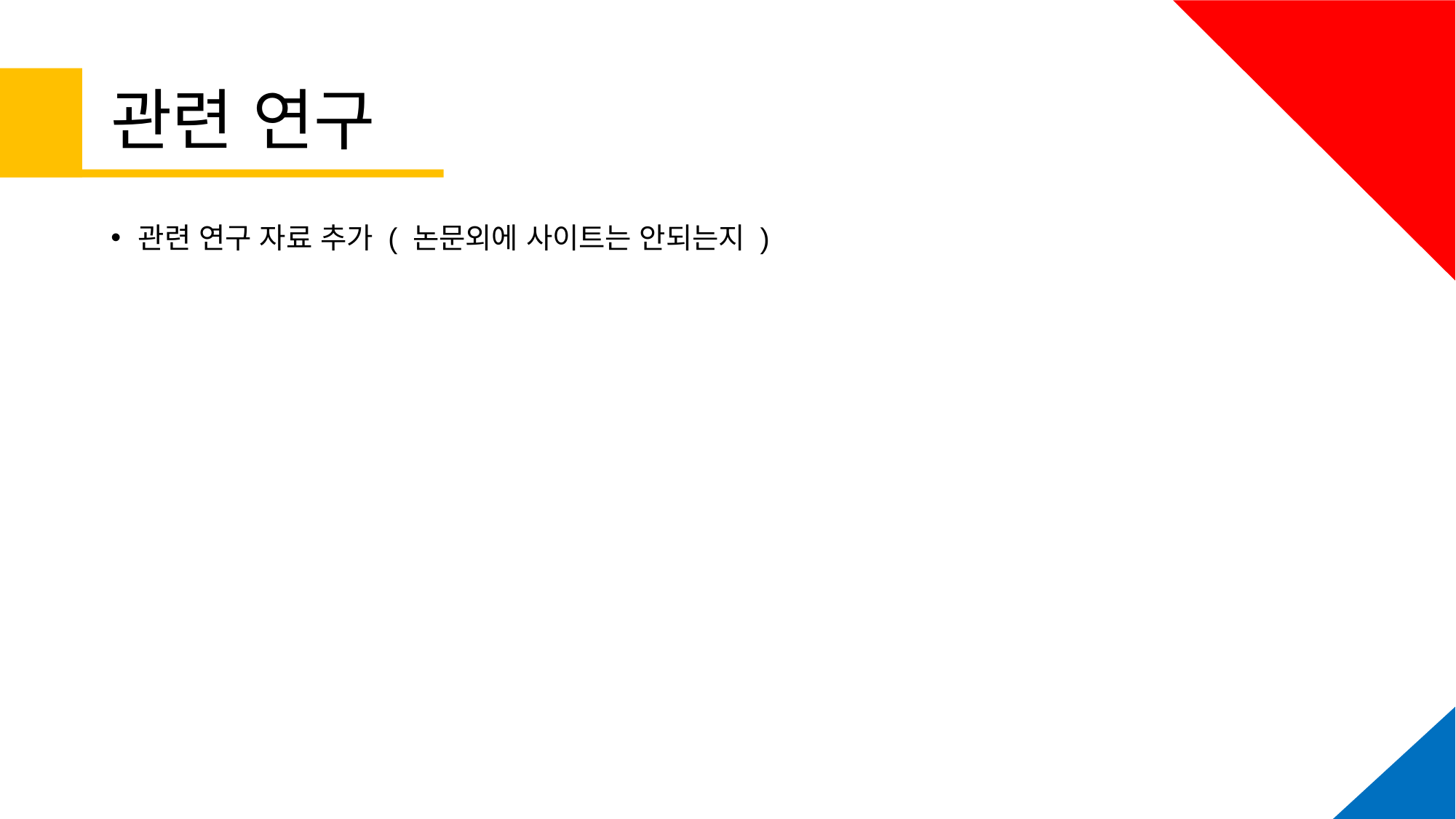

# 관련 연구

관련 연구 자료 추가 ( 논문외에 사이트는 안되는지 )